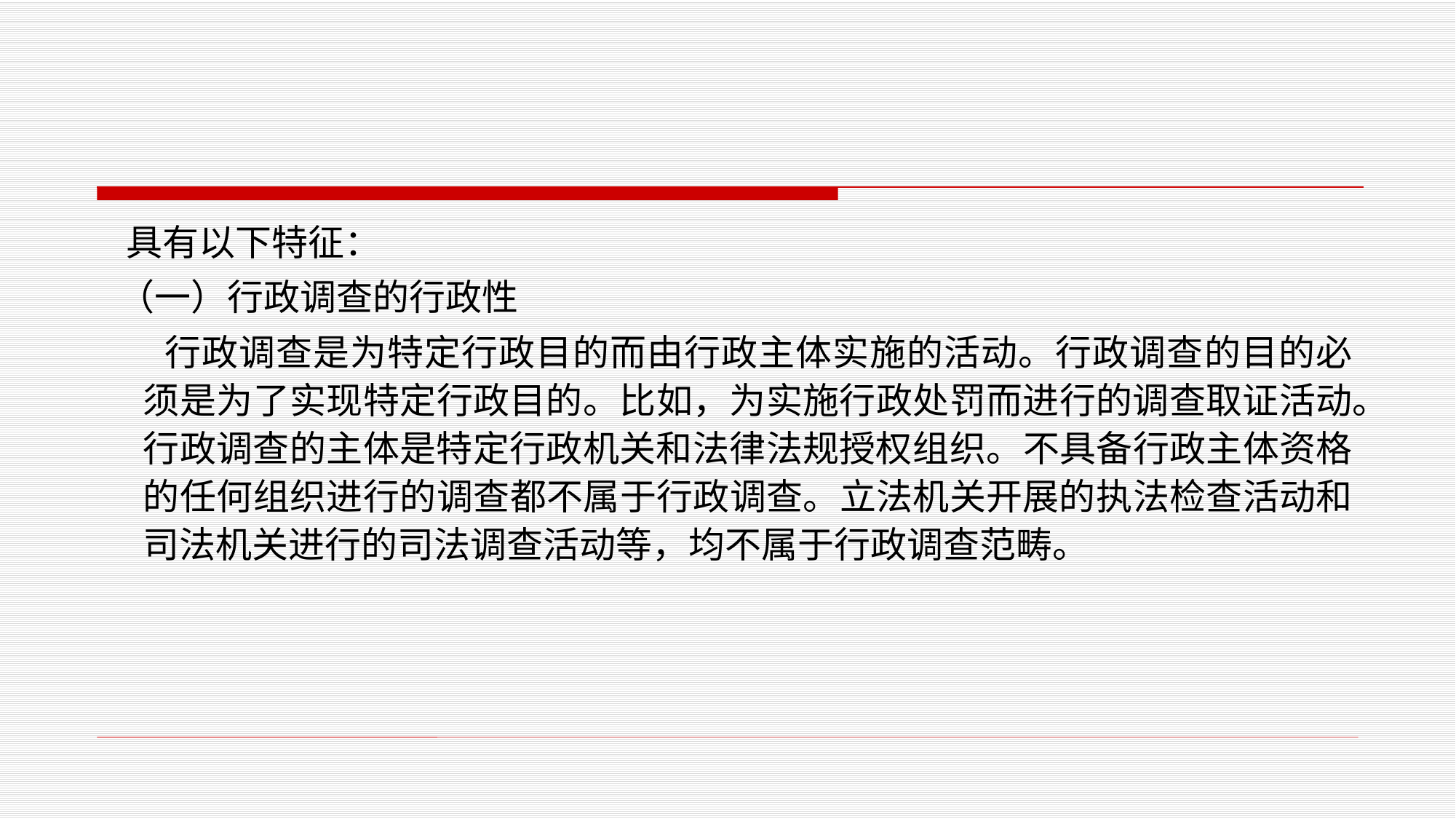

#
  具有以下特征：
 （一）行政调查的行政性
      行政调查是为特定行政目的而由行政主体实施的活动。行政调查的目的必须是为了实现特定行政目的。比如，为实施行政处罚而进行的调查取证活动。行政调查的主体是特定行政机关和法律法规授权组织。不具备行政主体资格的任何组织进行的调查都不属于行政调查。立法机关开展的执法检查活动和司法机关进行的司法调查活动等，均不属于行政调查范畴。